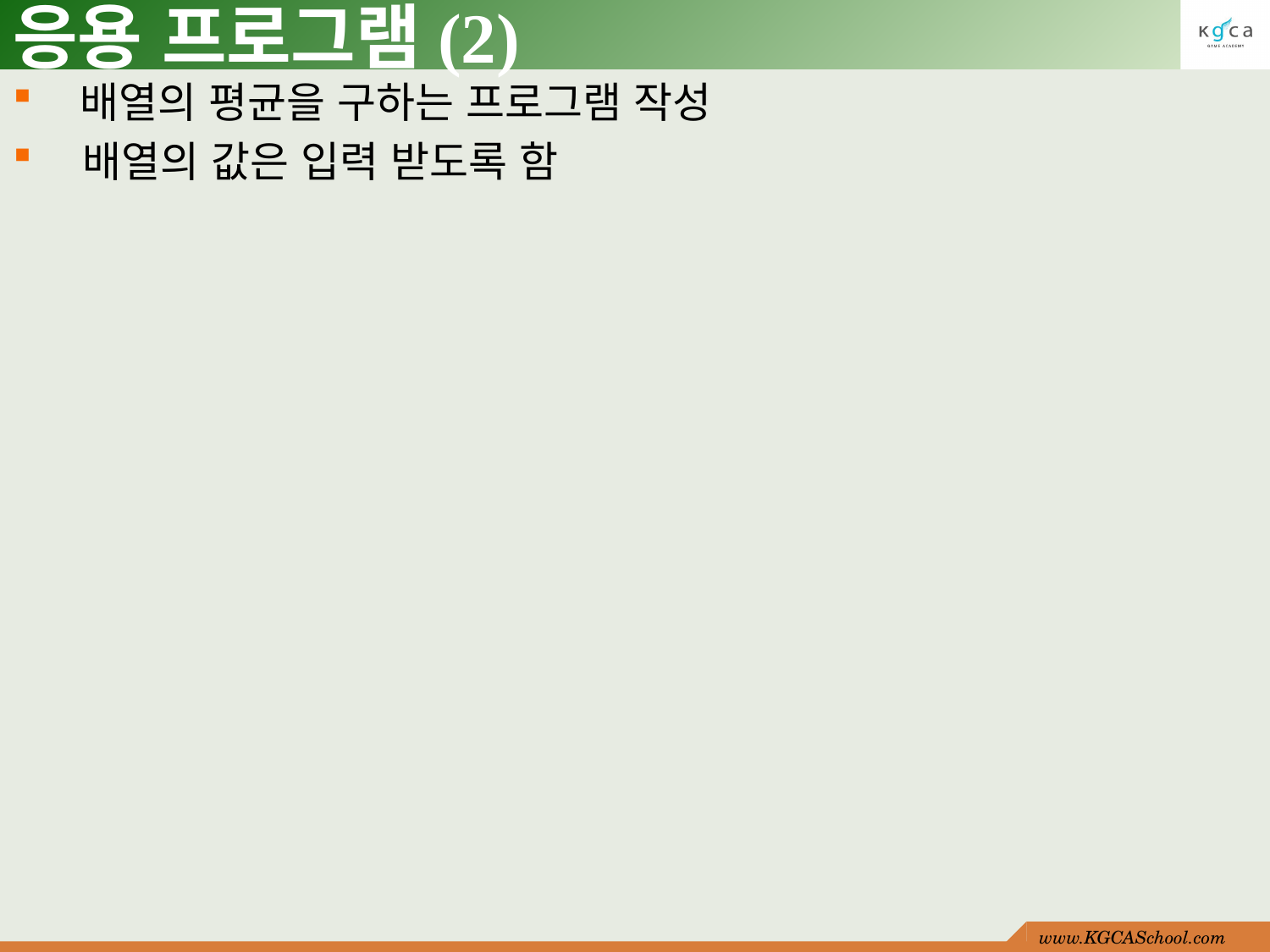

# 응용 프로그램(2)
 배열의 평균을 구하는 프로그램 작성
 배열의 값은 입력 받도록 함